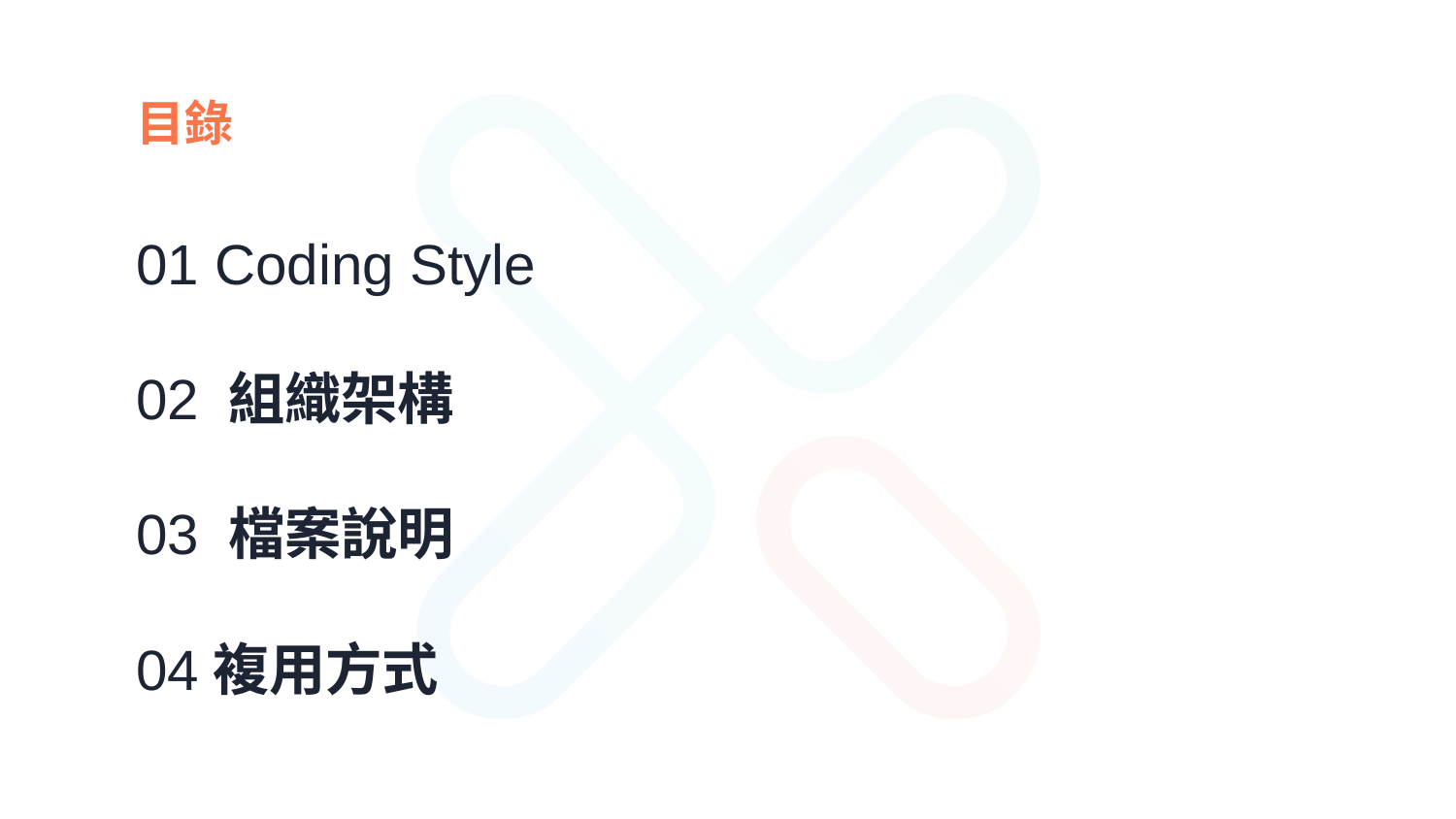

目錄
01 Coding Style
02 組織架構
03 檔案說明
04複用方式